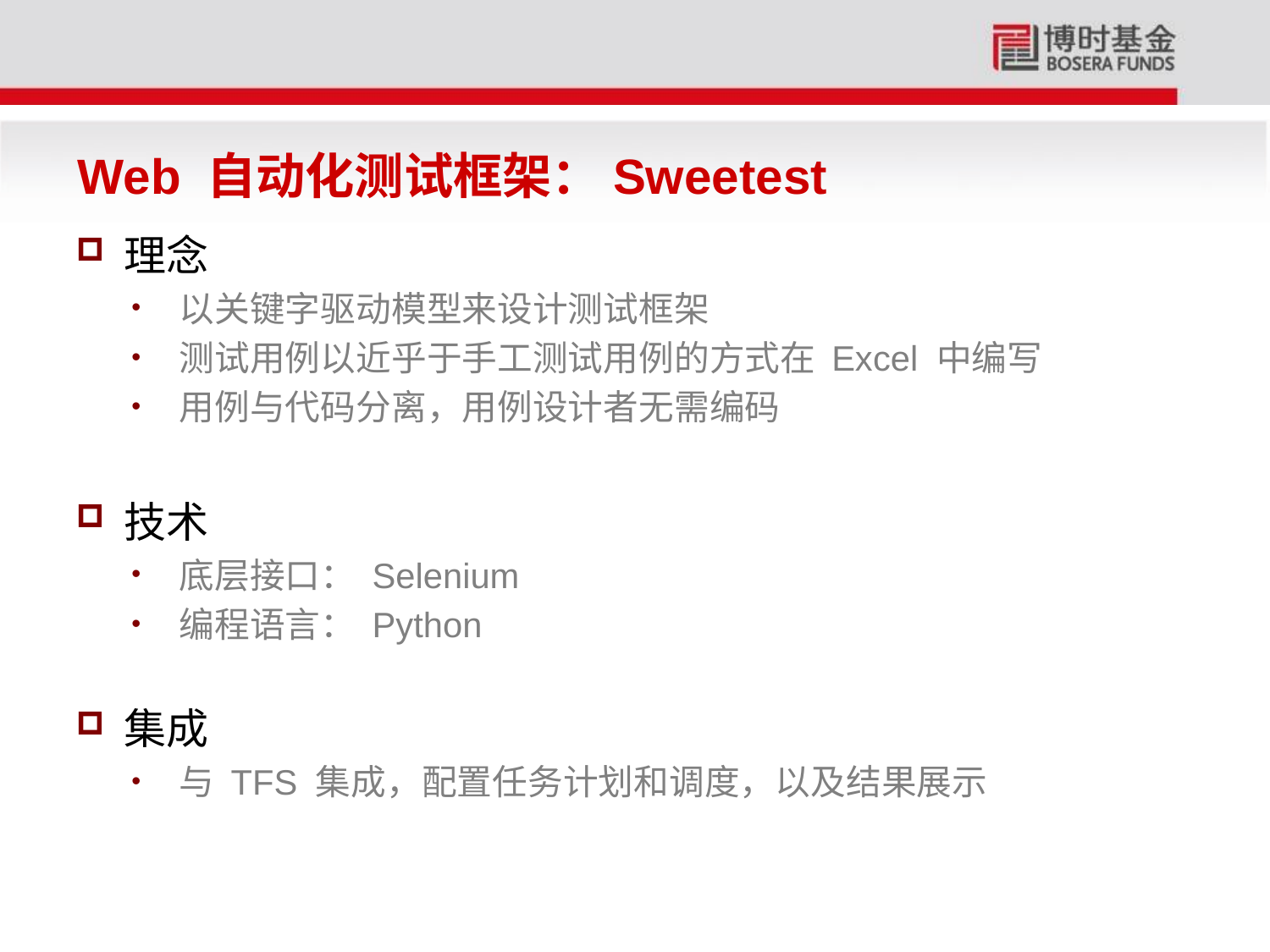

# Web 自动化测试框架：Sweetest
理念
以关键字驱动模型来设计测试框架
测试用例以近乎于手工测试用例的方式在 Excel 中编写
用例与代码分离，用例设计者无需编码

技术
底层接口： Selenium
编程语言： Python

集成
与 TFS 集成，配置任务计划和调度，以及结果展示